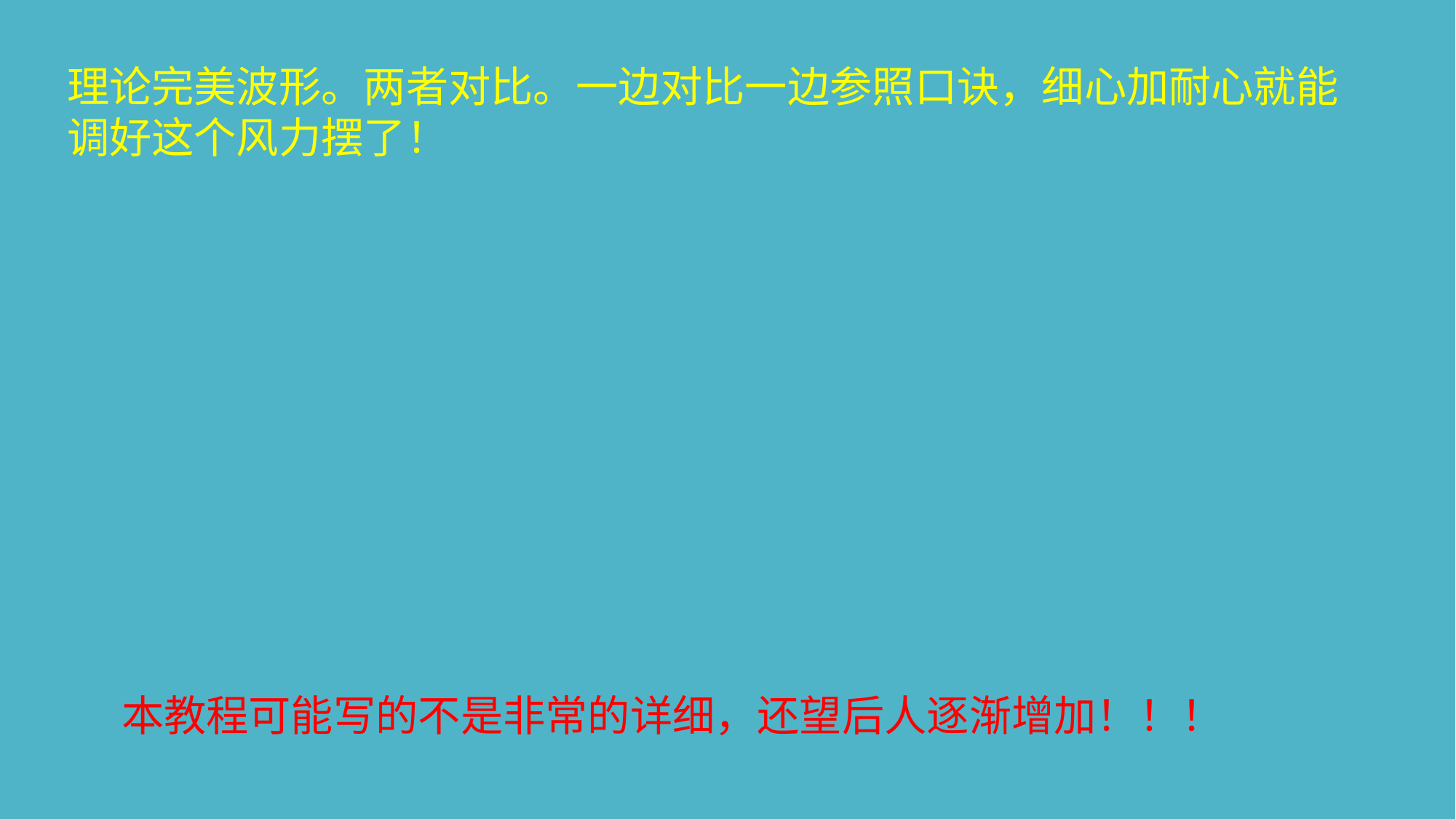

理论完美波形。两者对比。一边对比一边参照口诀，细心加耐心就能调好这个风力摆了！
本教程可能写的不是非常的详细，还望后人逐渐增加！！！